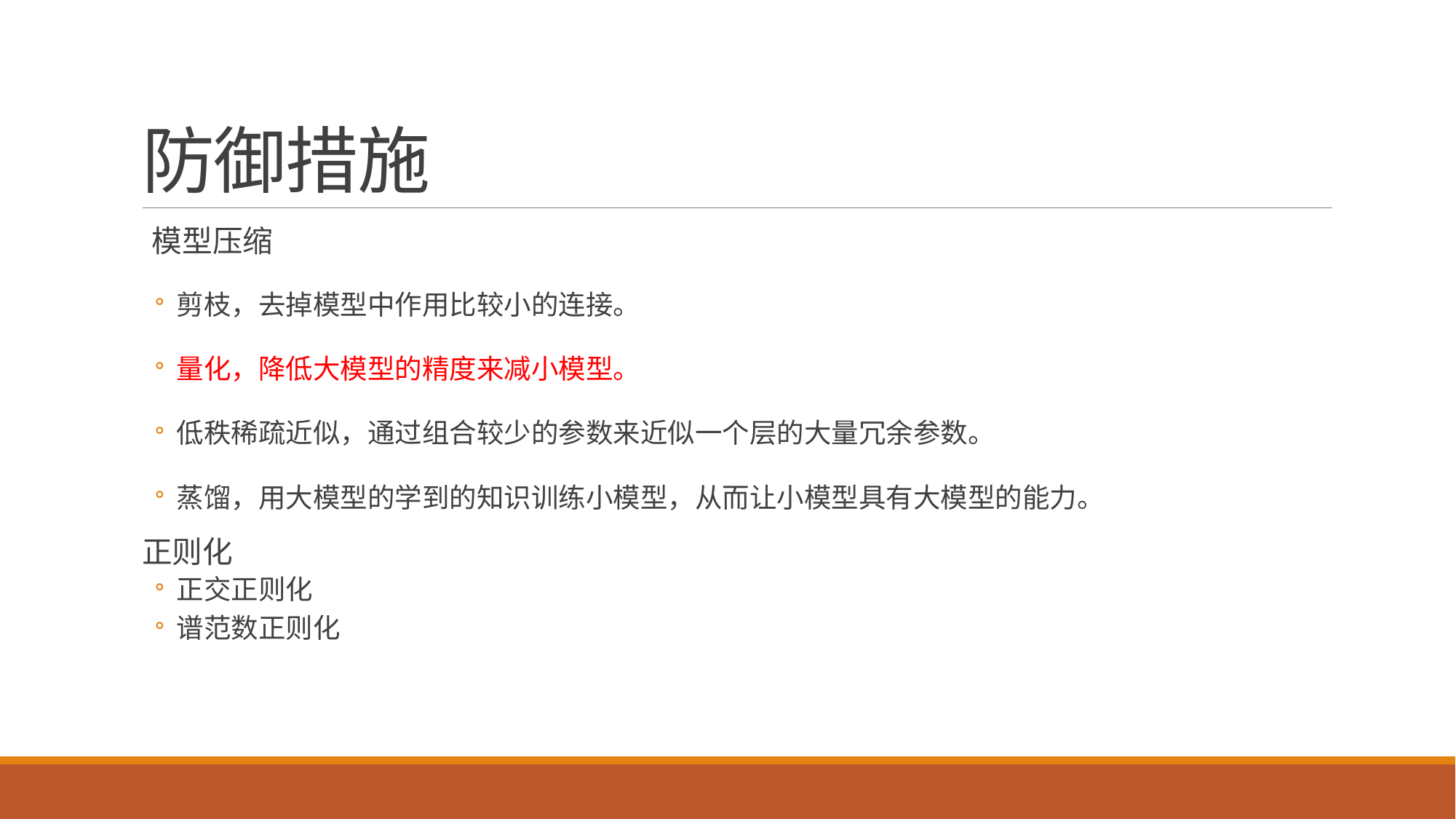

# 防御措施
  模型压缩
剪枝，去掉模型中作用比较小的连接。
量化，降低大模型的精度来减小模型。
低秩稀疏近似，通过组合较少的参数来近似一个层的大量冗余参数。
蒸馏，用大模型的学到的知识训练小模型，从而让小模型具有大模型的能力。
正则化
正交正则化
谱范数正则化